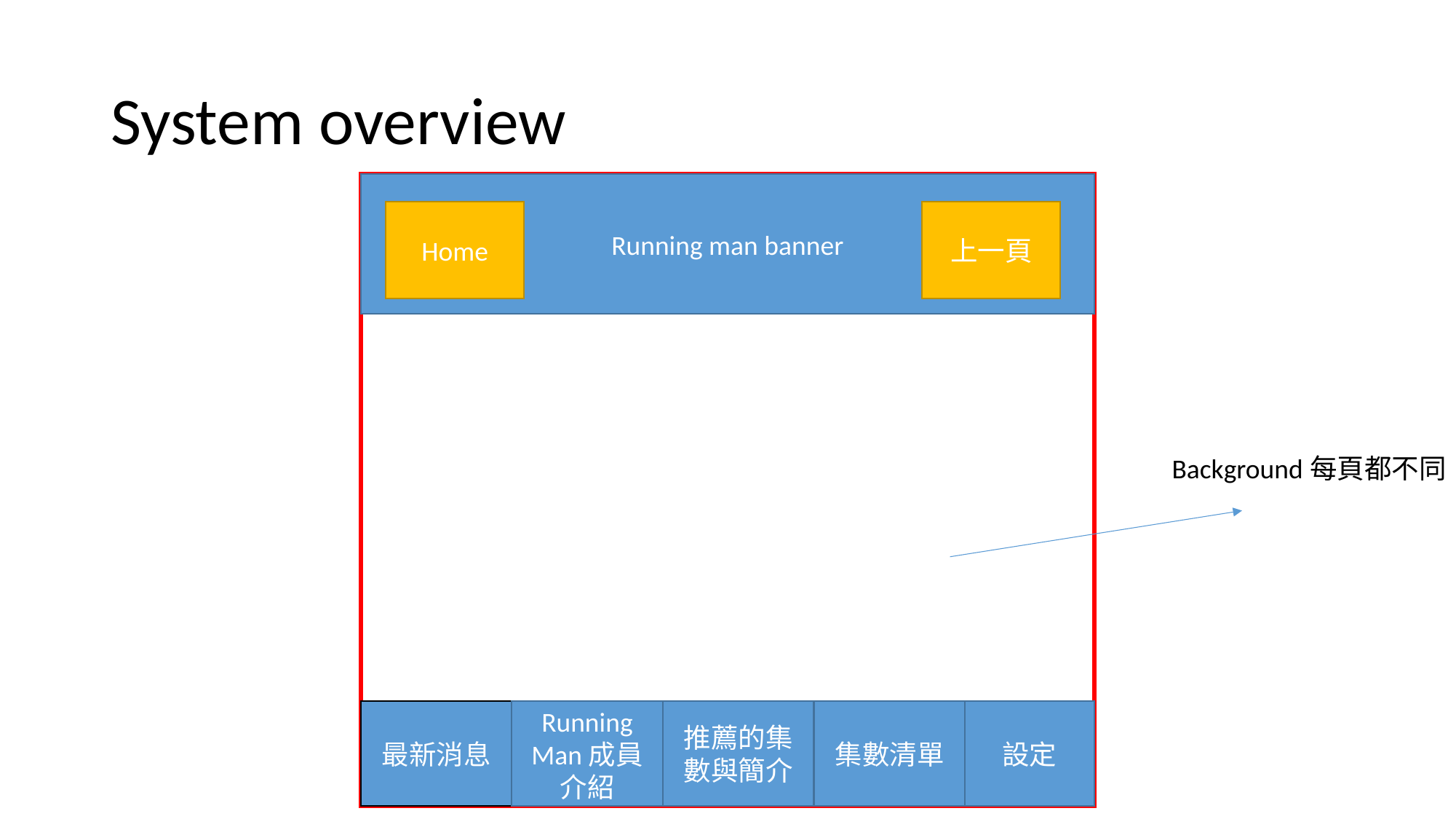

# System overview
Running man banner

Home
上一頁
Background每頁都不同
集數清單
設定
推薦的集數與簡介
最新消息
Running Man成員介紹